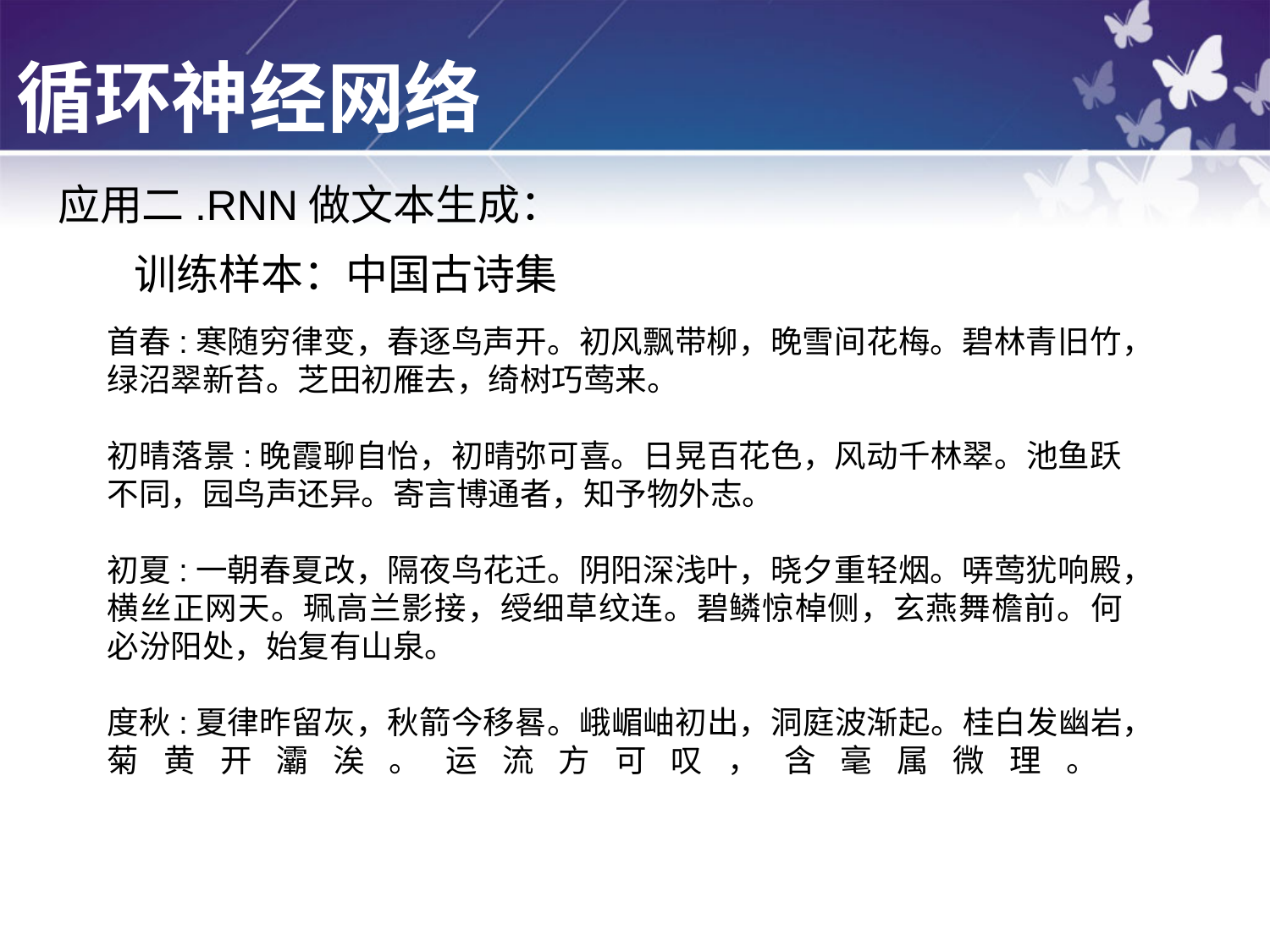

循环神经网络
应用二.RNN做文本生成：
训练样本：中国古诗集
首春:寒随穷律变，春逐鸟声开。初风飘带柳，晚雪间花梅。碧林青旧竹，绿沼翠新苔。芝田初雁去，绮树巧莺来。
初晴落景:晚霞聊自怡，初晴弥可喜。日晃百花色，风动千林翠。池鱼跃不同，园鸟声还异。寄言博通者，知予物外志。
初夏:一朝春夏改，隔夜鸟花迁。阴阳深浅叶，晓夕重轻烟。哢莺犹响殿，横丝正网天。珮高兰影接，绶细草纹连。碧鳞惊棹侧，玄燕舞檐前。何必汾阳处，始复有山泉。
度秋:夏律昨留灰，秋箭今移晷。峨嵋岫初出，洞庭波渐起。桂白发幽岩，菊黄开灞涘。运流方可叹，含毫属微理。